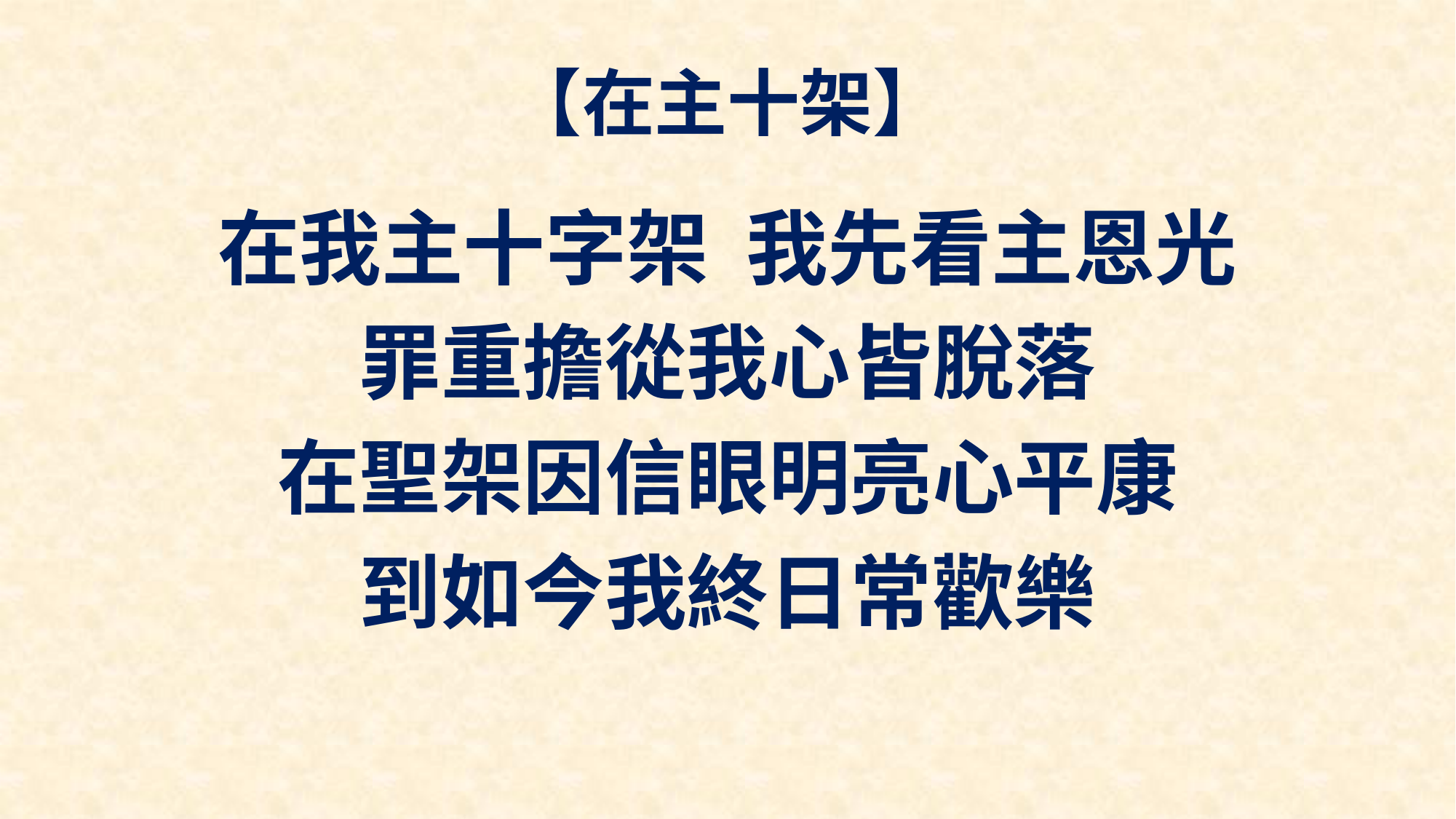

# 【在主十架】
在我主十字架  我先看主恩光
罪重擔從我心皆脫落
在聖架因信眼明亮心平康
到如今我終日常歡樂